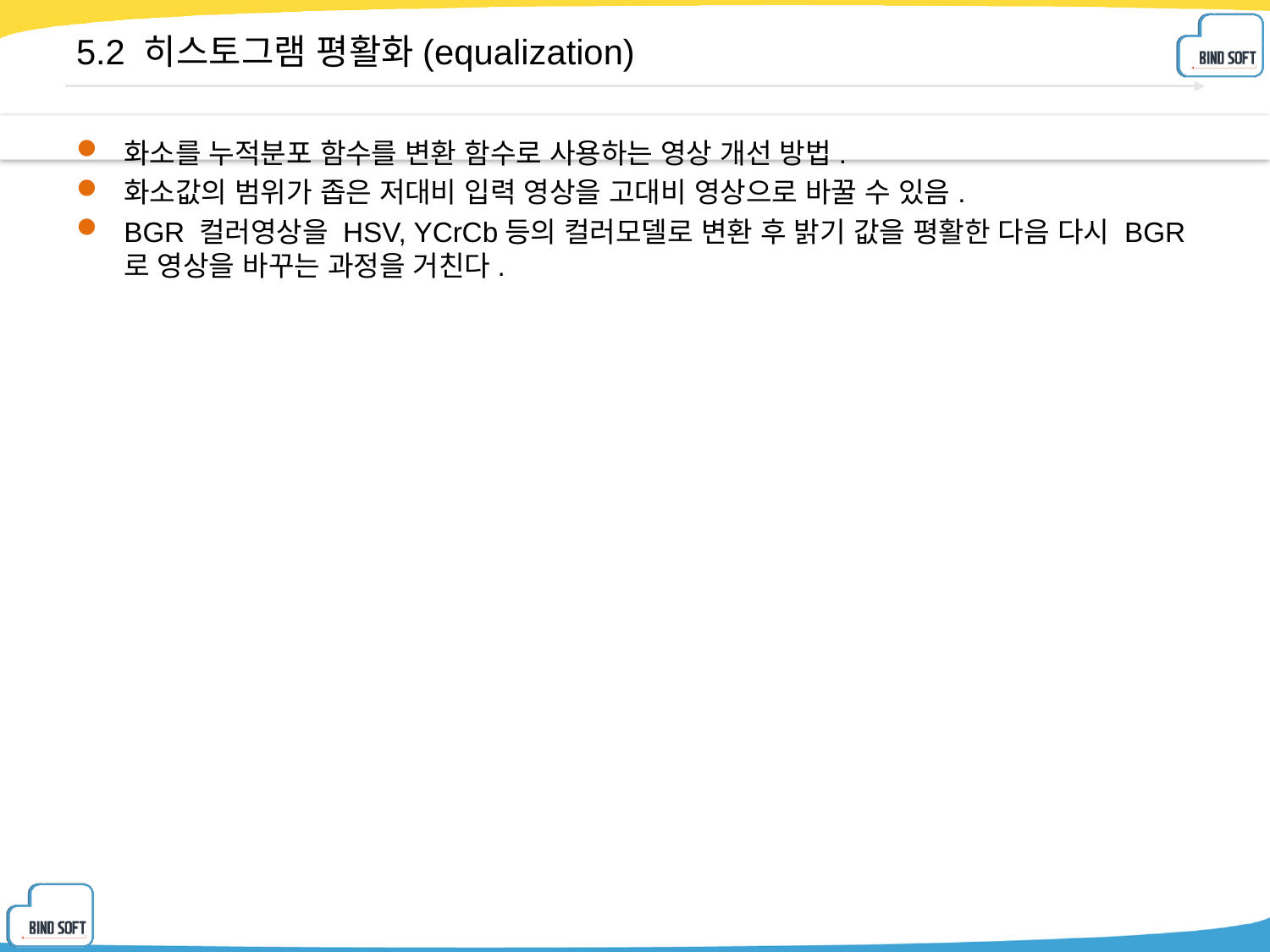

# 5.2 히스토그램 평활화(equalization)
화소를 누적분포 함수를 변환 함수로 사용하는 영상 개선 방법.
화소값의 범위가 좁은 저대비 입력 영상을 고대비 영상으로 바꿀 수 있음.
BGR 컬러영상을 HSV, YCrCb등의 컬러모델로 변환 후 밝기 값을 평활한 다음 다시 BGR로 영상을 바꾸는 과정을 거친다.